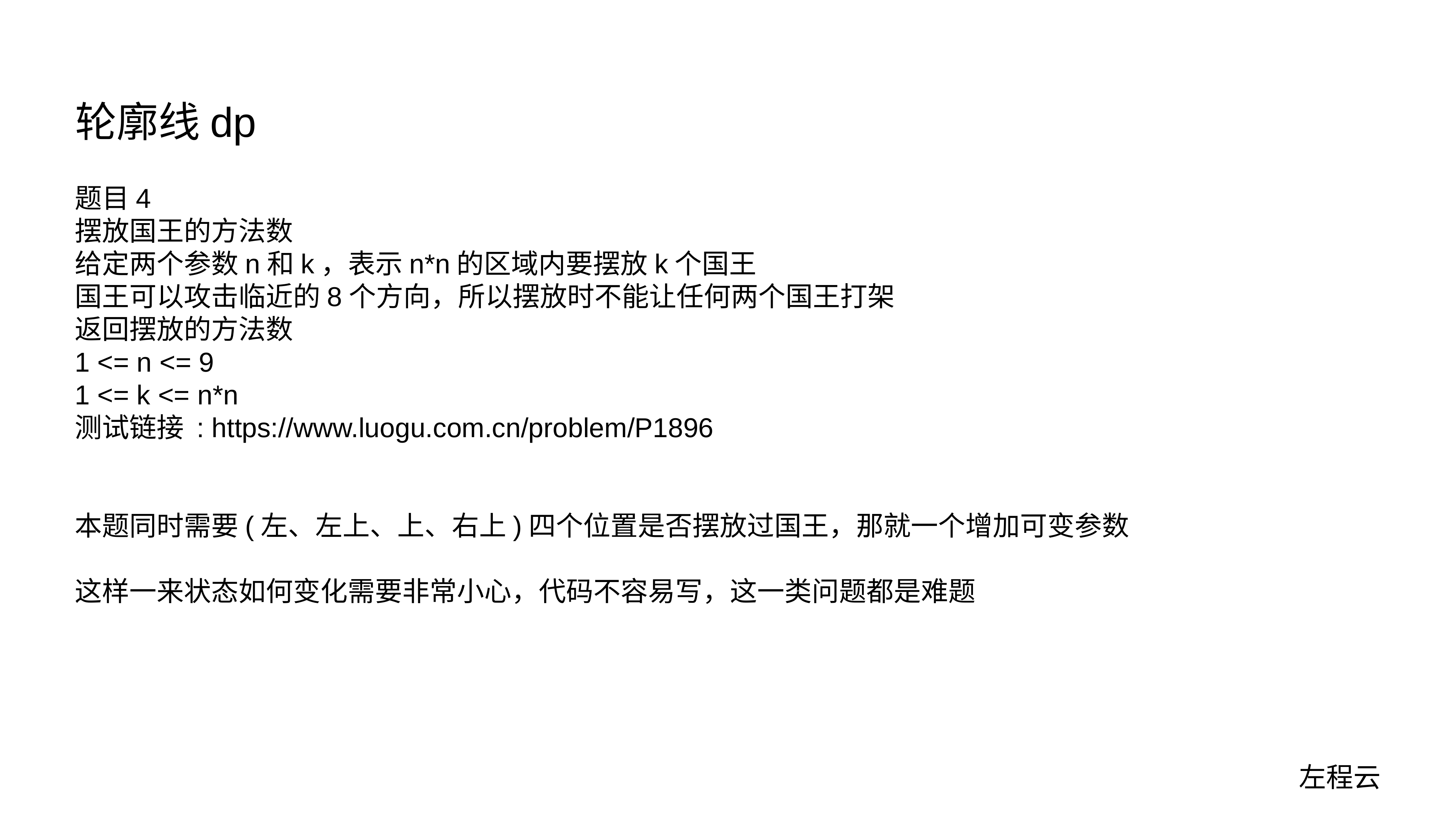

# 轮廓线dp
题目4
摆放国王的方法数
给定两个参数n和k，表示n*n的区域内要摆放k个国王
国王可以攻击临近的8个方向，所以摆放时不能让任何两个国王打架
返回摆放的方法数
1 <= n <= 9
1 <= k <= n*n
测试链接 : https://www.luogu.com.cn/problem/P1896

本题同时需要(左、左上、上、右上)四个位置是否摆放过国王，那就一个增加可变参数

这样一来状态如何变化需要非常小心，代码不容易写，这一类问题都是难题
左程云